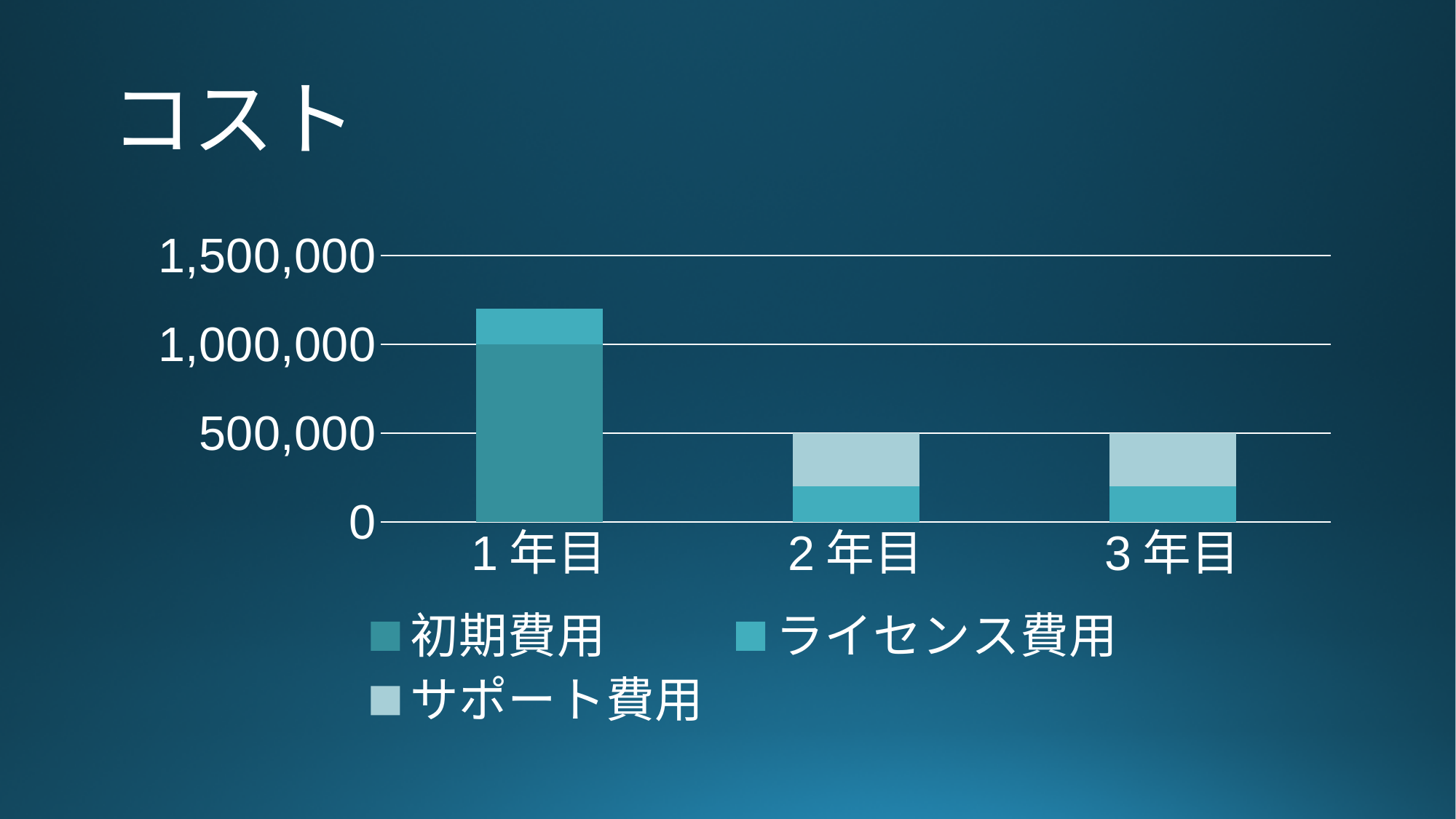

# コスト

### Chart

| Category | 初期費用 | ライセンス費用 | サポート費用 |
|---|---|---|---|
| 1年目 | 1000000.0 | 200000.0 | None |
| 2年目 | 0.0 | 200000.0 | 300000.0 |
| 3年目 | 0.0 | 200000.0 | 300000.0 |